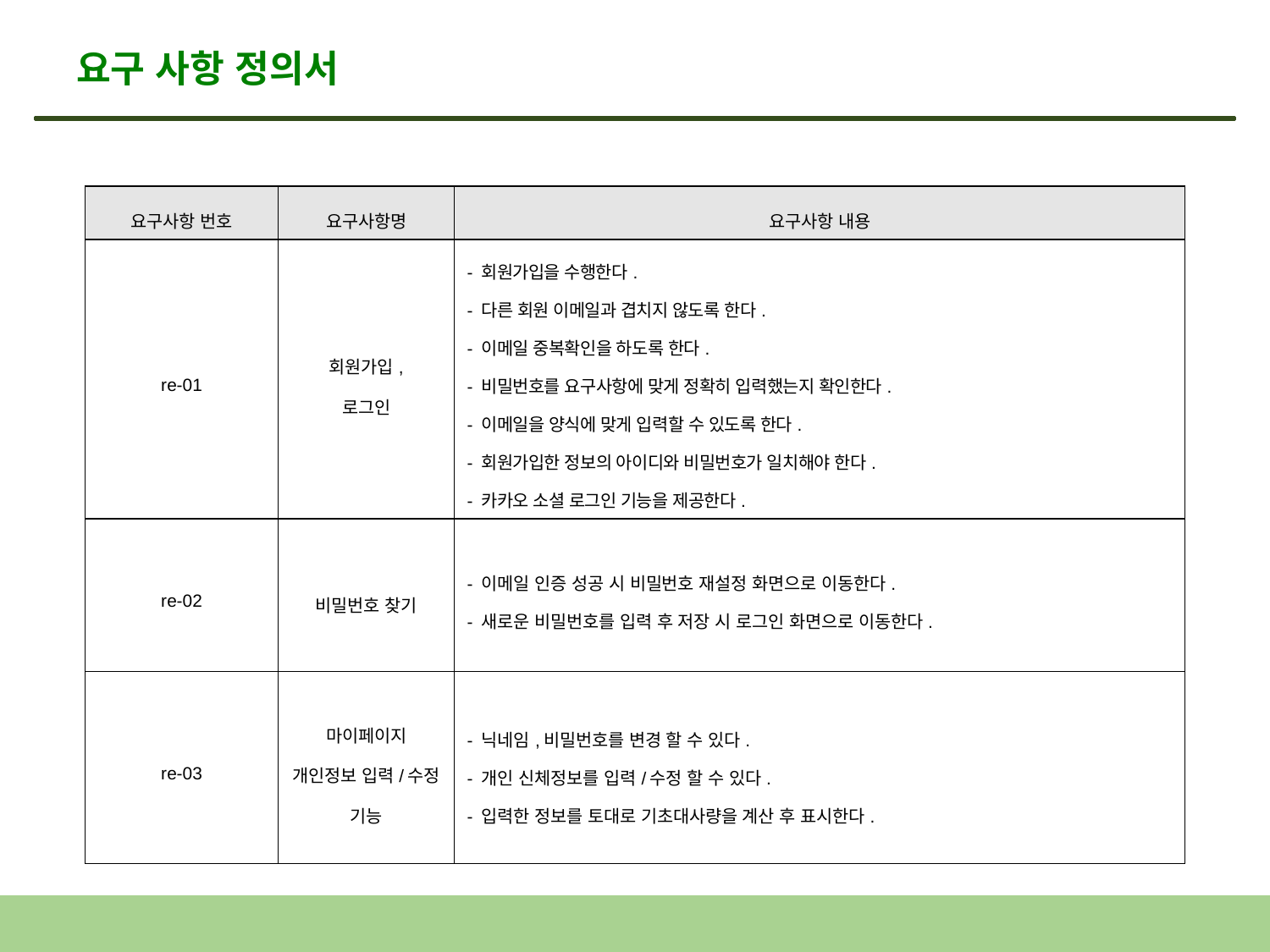

# 요구 사항 정의서
| 요구사항 번호 | 요구사항명 | 요구사항 내용 |
| --- | --- | --- |
| re-01 | 회원가입, 로그인 | - 회원가입을 수행한다. - 다른 회원 이메일과 겹치지 않도록 한다. - 이메일 중복확인을 하도록 한다. - 비밀번호를 요구사항에 맞게 정확히 입력했는지 확인한다. - 이메일을 양식에 맞게 입력할 수 있도록 한다. - 회원가입한 정보의 아이디와 비밀번호가 일치해야 한다. - 카카오 소셜 로그인 기능을 제공한다. |
| re-02 | 비밀번호 찾기 | - 이메일 인증 성공 시 비밀번호 재설정 화면으로 이동한다. - 새로운 비밀번호를 입력 후 저장 시 로그인 화면으로 이동한다. |
| re-03 | 마이페이지 개인정보 입력/수정 기능 | - 닉네임,비밀번호를 변경 할 수 있다. - 개인 신체정보를 입력/수정 할 수 있다. - 입력한 정보를 토대로 기초대사량을 계산 후 표시한다. |